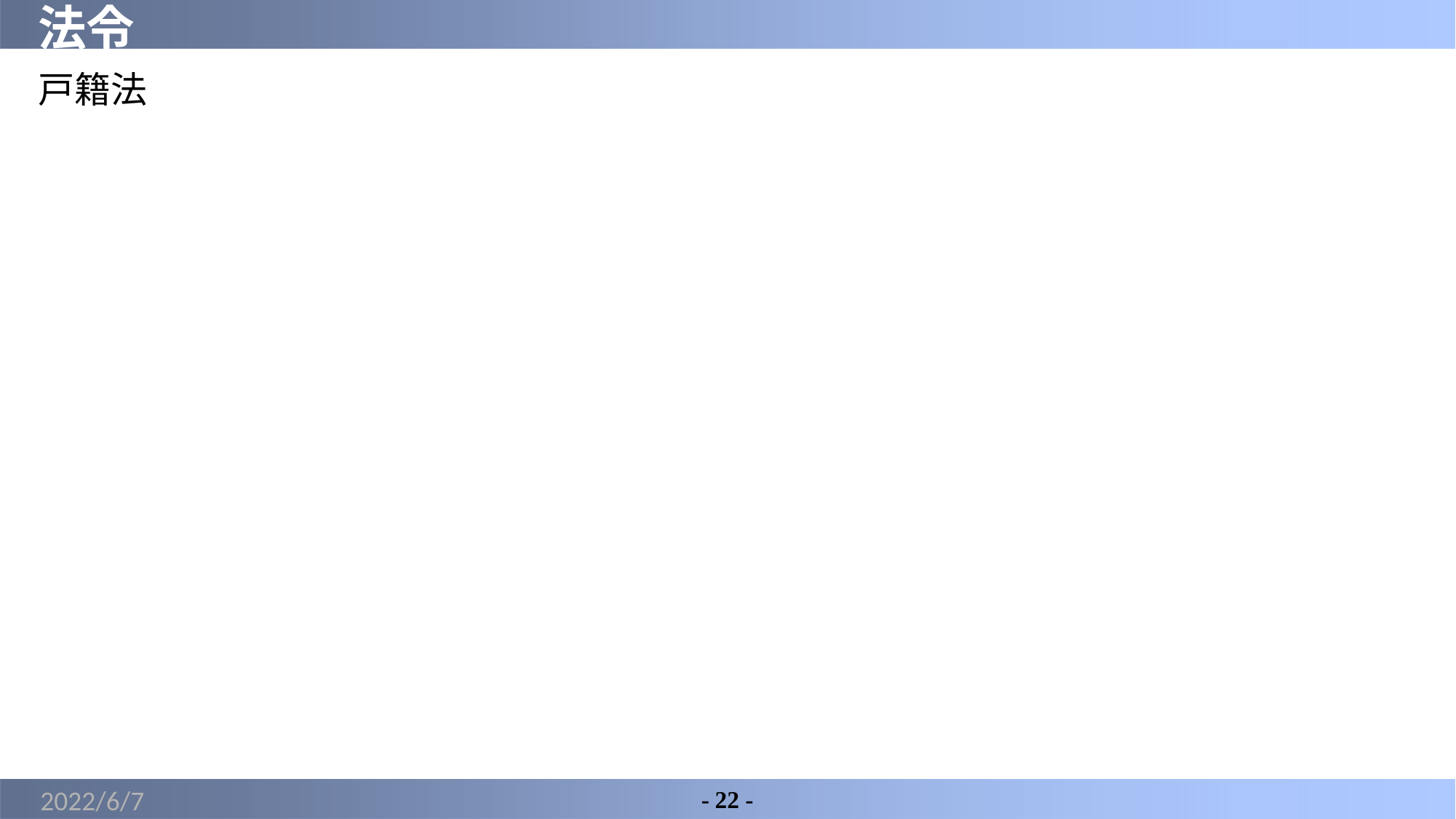

# 法令
戸籍法
2022/6/7
- 22 -